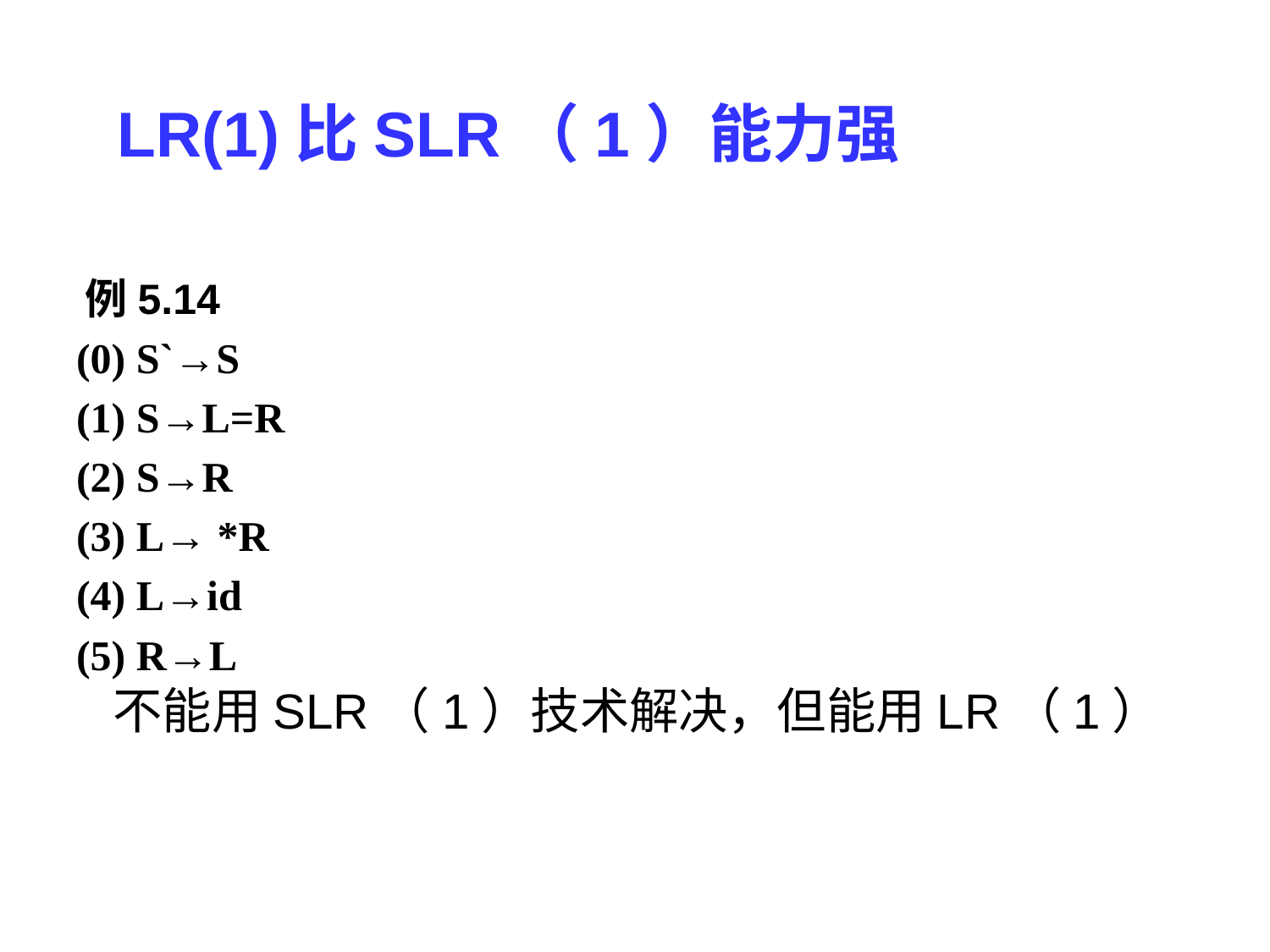

# LR(1)比SLR（1）能力强

 例5.14
 (0) S`→S
 (1) S→L=R
 (2) S→R
 (3) L→ *R
 (4) L→id
 (5) R→L
不能用SLR（1）技术解决，但能用LR（1）
99